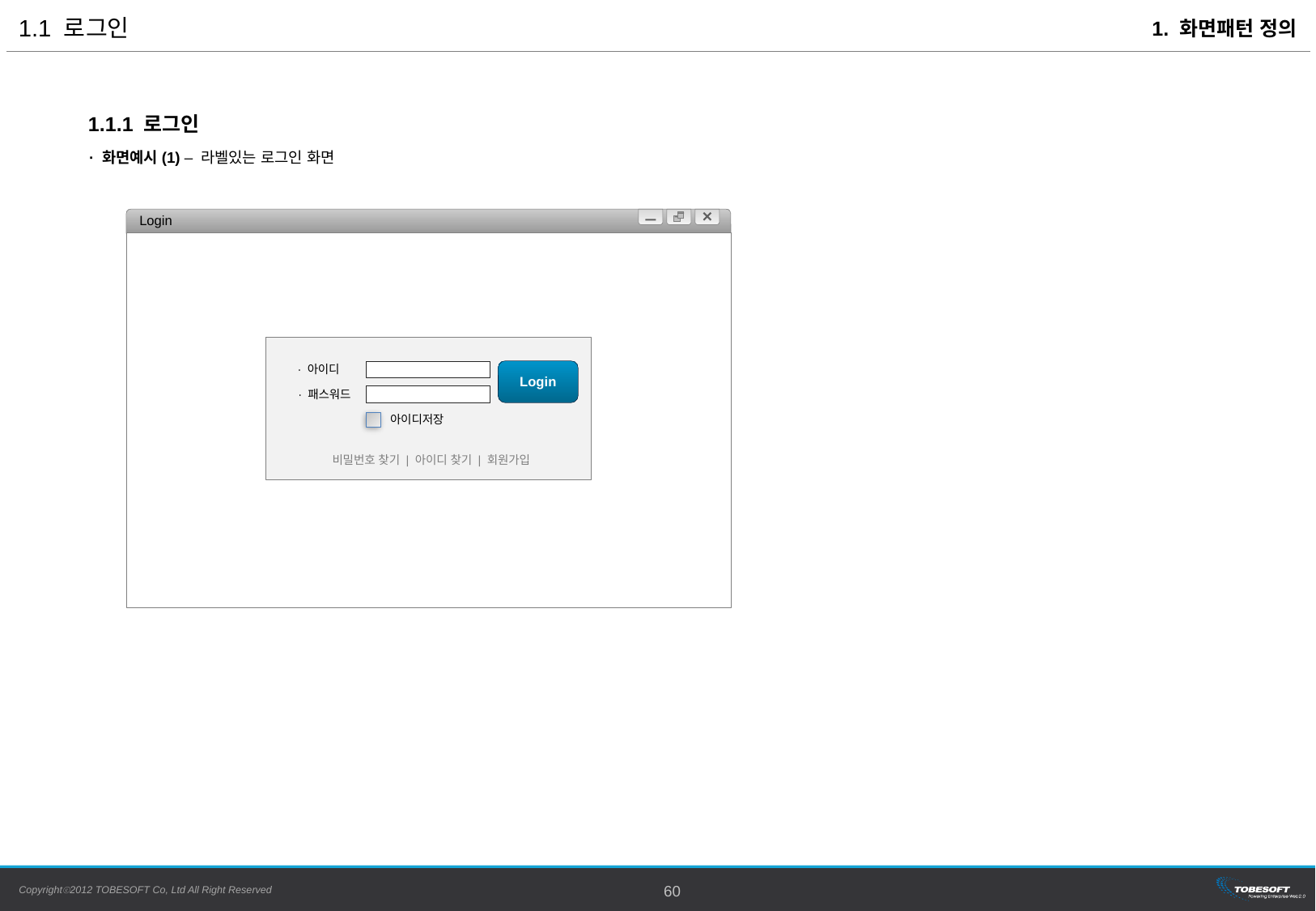

1.1 로그인
1. 화면패턴 정의
1.1.1 로그인
· 화면예시(1) – 라벨있는 로그인 화면
Login

· 아이디
Login

· 패스워드

아이디저장

비밀번호 찾기 | 아이디 찾기 | 회원가입